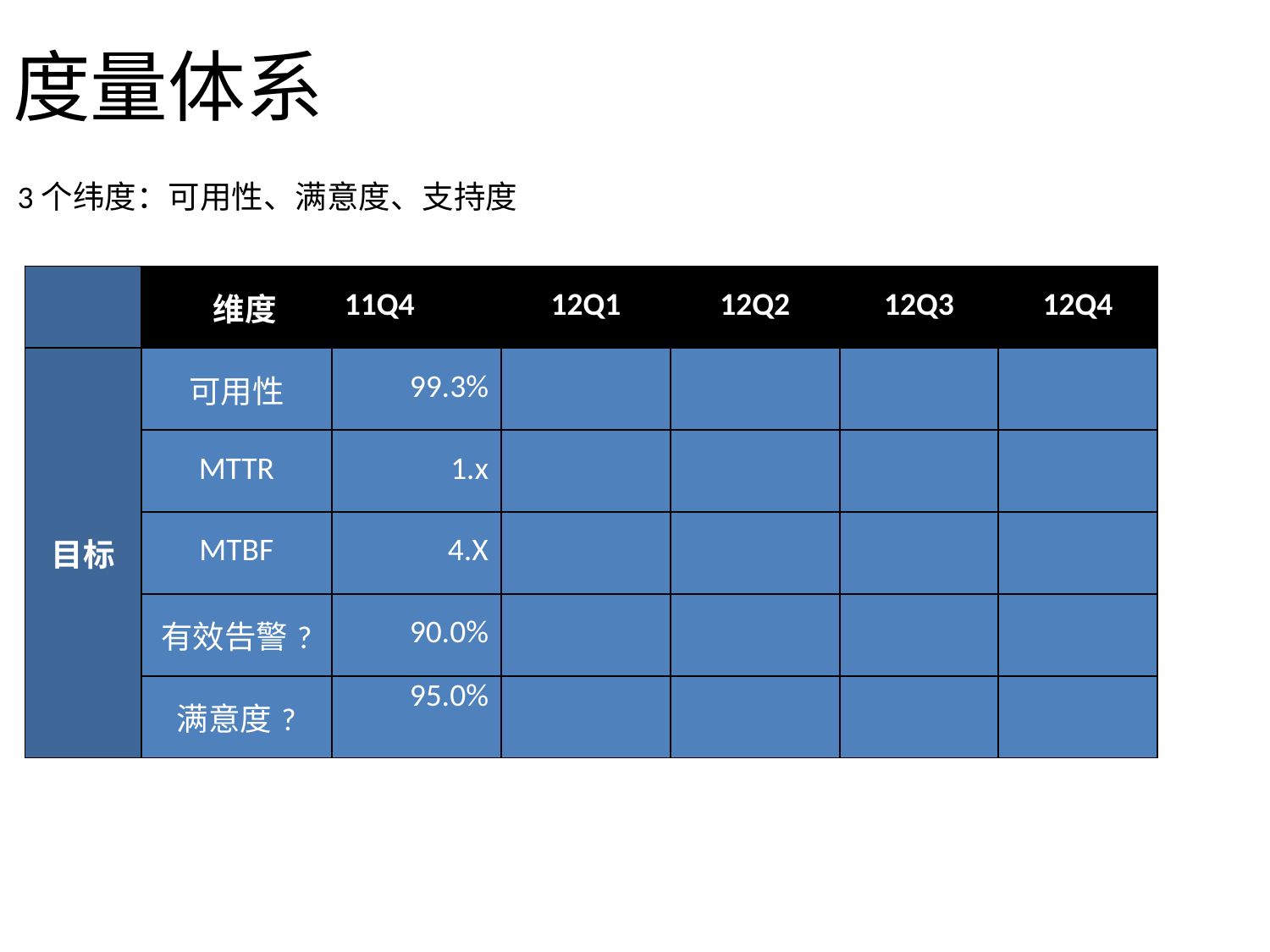

# 度量体系

3个纬度：可用性、满意度、支持度

|  | 维度 | 11Q4 | 12Q1 | 12Q2 | 12Q3 | 12Q4 |
| --- | --- | --- | --- | --- | --- | --- |
| 目标 | 可用性 | 99.3% |  |  |  |  |
|  | MTTR | 1.x |  |  |  |  |
|  | MTBF | 4.X |  |  |  |  |
|  | 有效告警? | 90.0% |  |  |  |  |
|  | 满意度? | 95.0% |  |  |  |  |